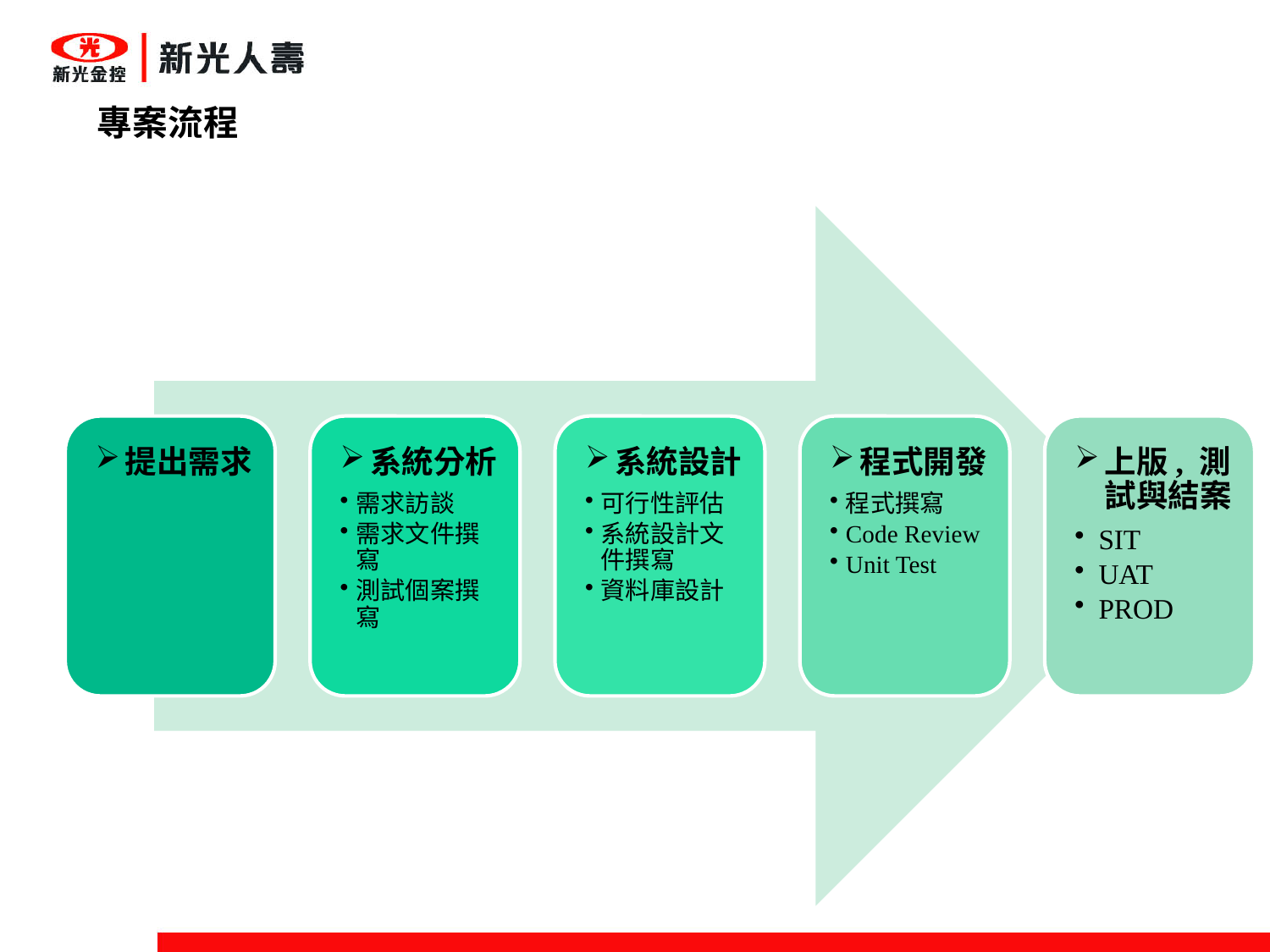

# 專案流程
提出需求

系統分析
需求訪談
需求文件撰寫
測試個案撰寫
系統設計
可行性評估
系統設計文件撰寫
資料庫設計
程式開發
程式撰寫
Code Review
Unit Test
上版, 測試與結案
SIT
UAT
PROD